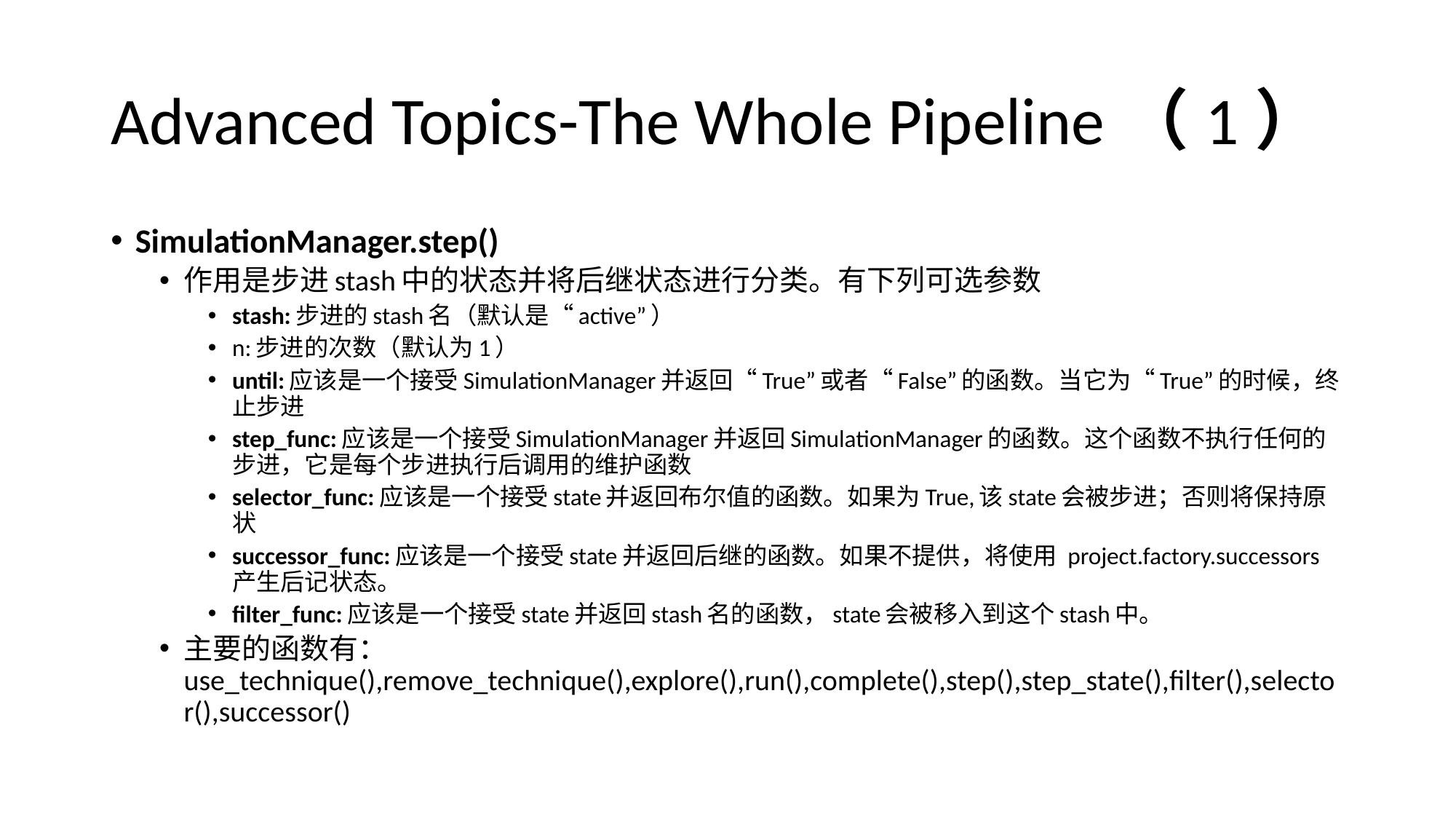

# Advanced Topics-The Whole Pipeline（1）
SimulationManager.step()
作用是步进stash中的状态并将后继状态进行分类。有下列可选参数
stash:步进的stash名（默认是“active”）
n:步进的次数（默认为1）
until:应该是一个接受SimulationManager并返回“True”或者“False”的函数。当它为“True”的时候，终止步进
step_func:应该是一个接受SimulationManager并返回SimulationManager的函数。这个函数不执行任何的步进，它是每个步进执行后调用的维护函数
selector_func:应该是一个接受state并返回布尔值的函数。如果为True,该state会被步进；否则将保持原状
successor_func:应该是一个接受state并返回后继的函数。如果不提供，将使用 project.factory.successors 产生后记状态。
filter_func:应该是一个接受state并返回stash名的函数，state会被移入到这个stash中。
主要的函数有：use_technique(),remove_technique(),explore(),run(),complete(),step(),step_state(),filter(),selector(),successor()